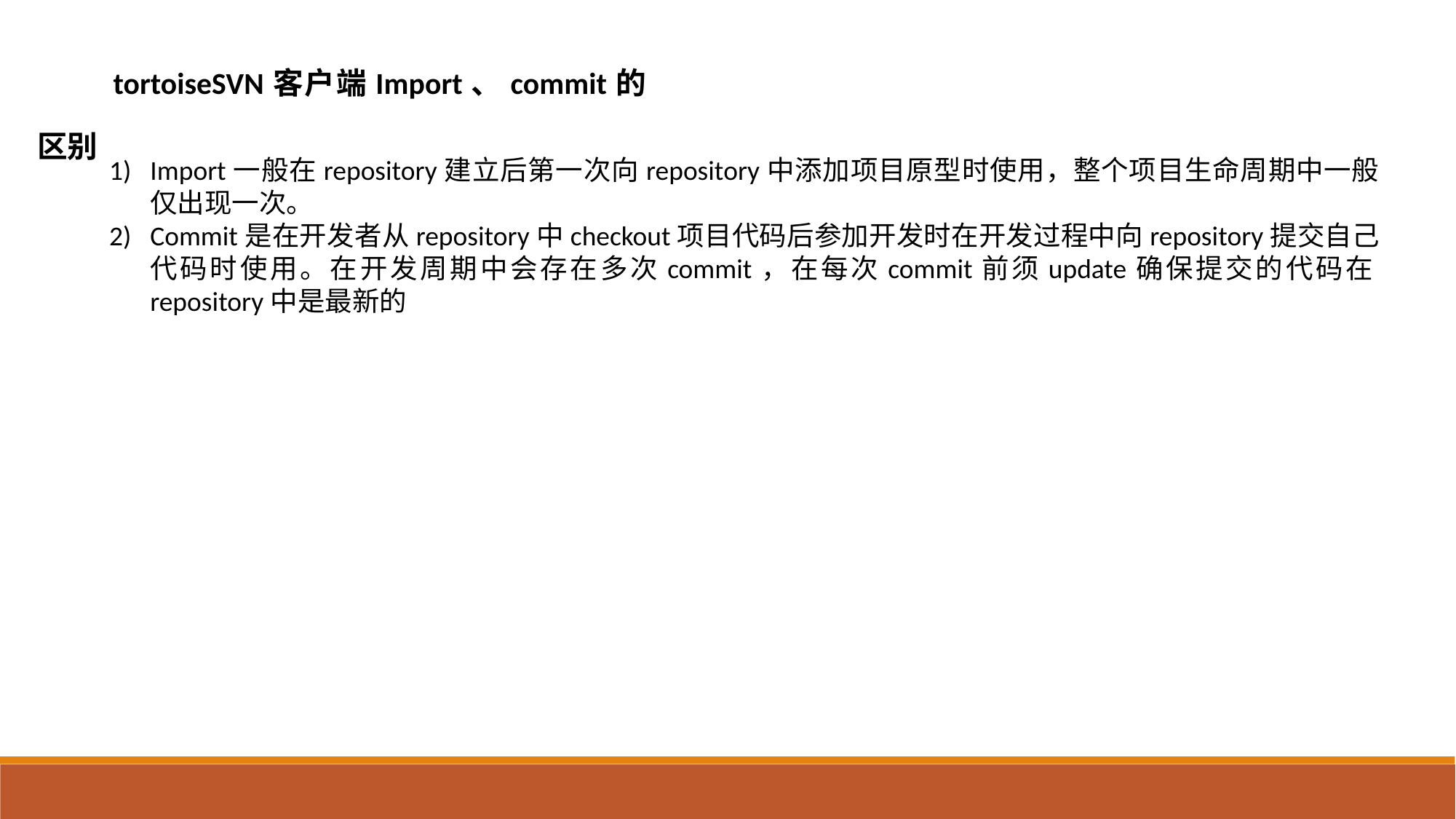

tortoiseSVN客户端Import、commit的区别
Import一般在repository建立后第一次向repository中添加项目原型时使用，整个项目生命周期中一般仅出现一次。
Commit是在开发者从repository中checkout项目代码后参加开发时在开发过程中向repository提交自己代码时使用。在开发周期中会存在多次commit，在每次commit前须update确保提交的代码在repository中是最新的